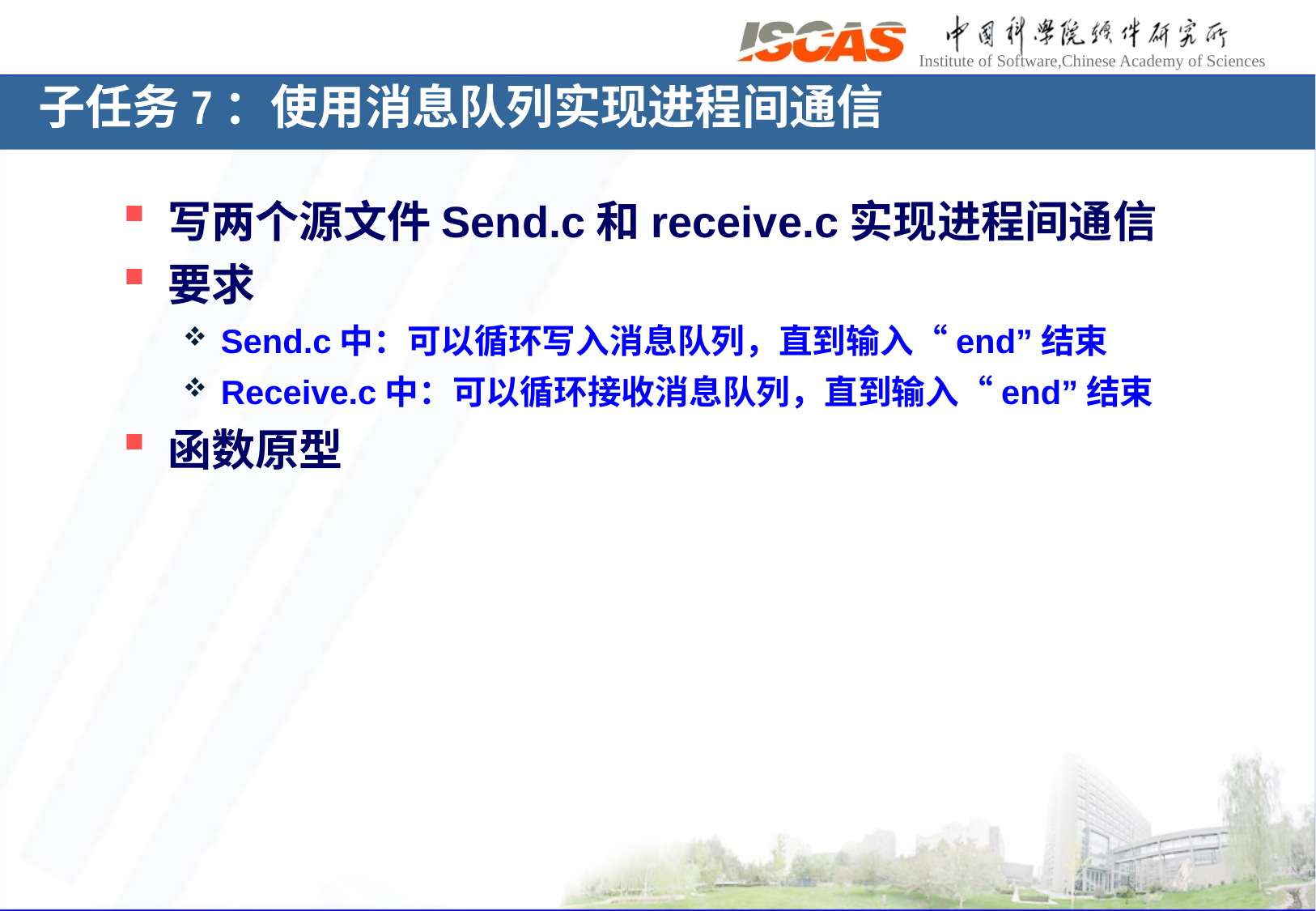

子任务7：使用消息队列实现进程间通信
写两个源文件Send.c和receive.c实现进程间通信
要求
Send.c中：可以循环写入消息队列，直到输入“end”结束
Receive.c中：可以循环接收消息队列，直到输入“end”结束
函数原型